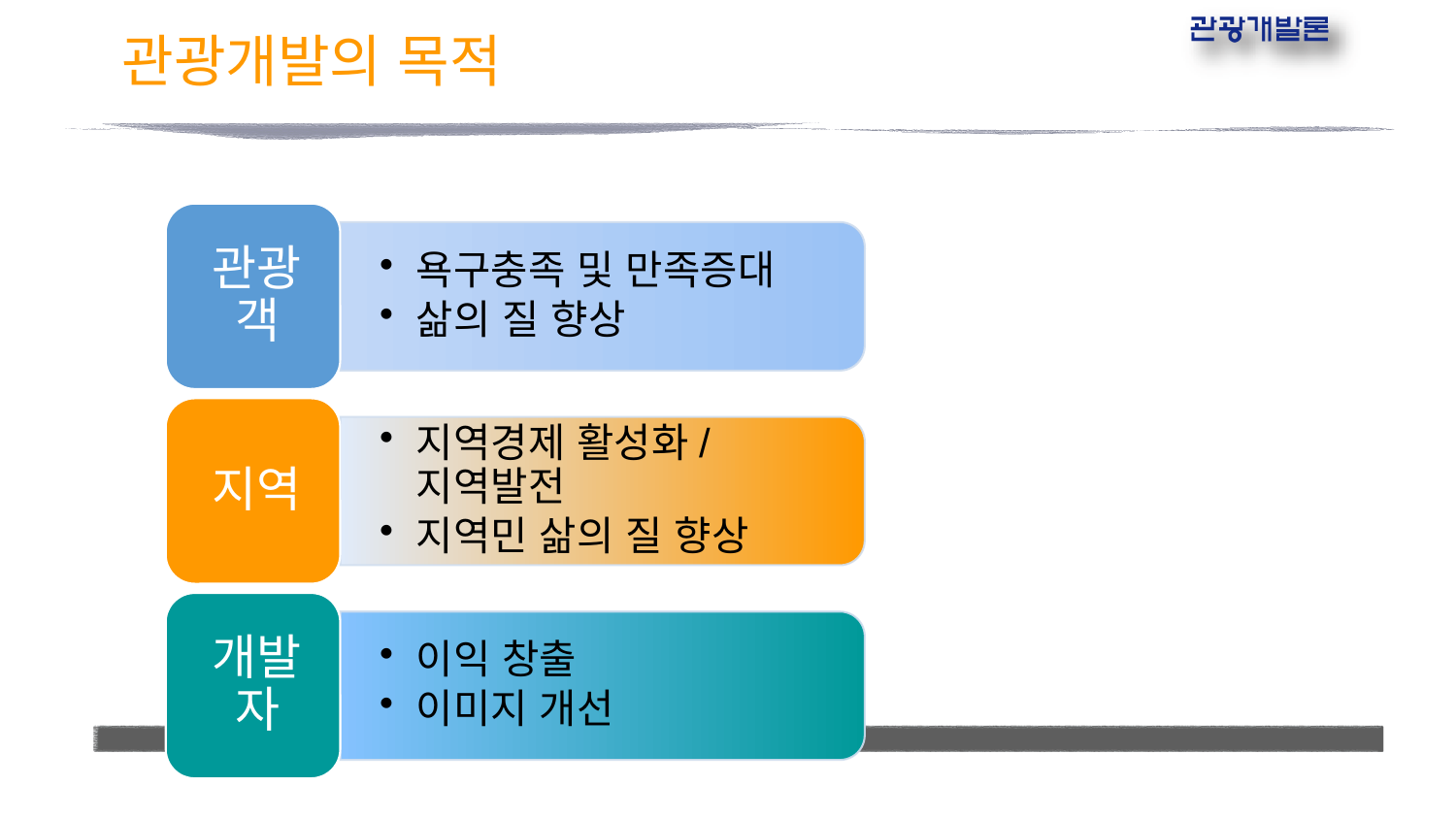

# 관광개발의 목적
욕구충족 및 만족증대
삶의 질 향상
관광객
지역경제 활성화/지역발전
지역민 삶의 질 향상
지역
이익 창출
이미지 개선
개발자